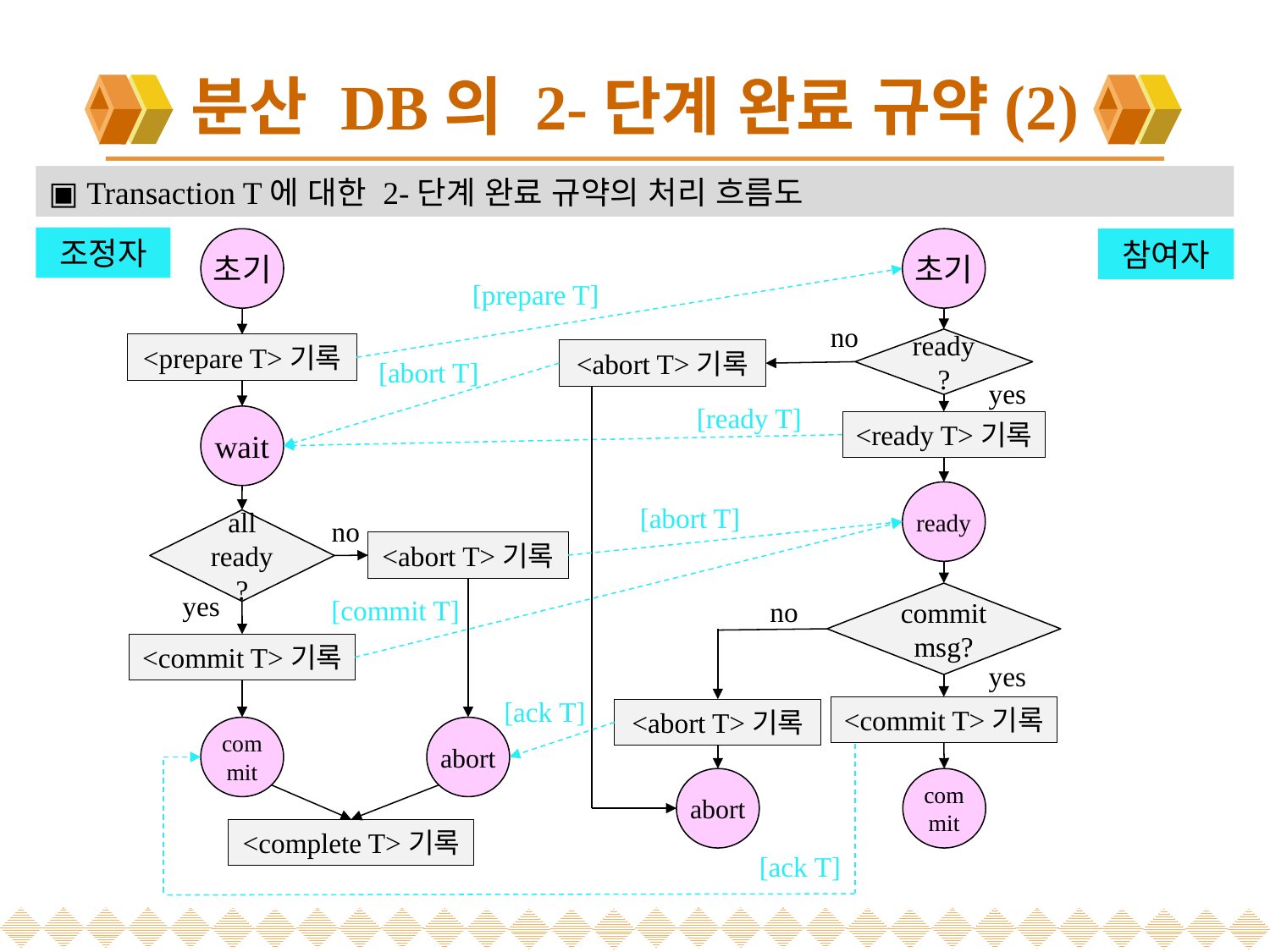

# 분산 DB의 2-단계 완료 규약(2)
▣ Transaction T에 대한 2-단계 완료 규약의 처리 흐름도
조정자
초기
no
ready?
<abort T>기록
yes
[ready T]
<ready T>기록
ready
commit msg?
no
yes
<commit T>기록
<abort T>기록
abort
commit
초기
<prepare T>기록
wait
no
all ready?
<abort T>기록
yes
<commit T>기록
commit
abort
<complete T>기록
참여자
[prepare T]
[abort T]
[abort T]
[commit T]
[ack T]
[ack T]